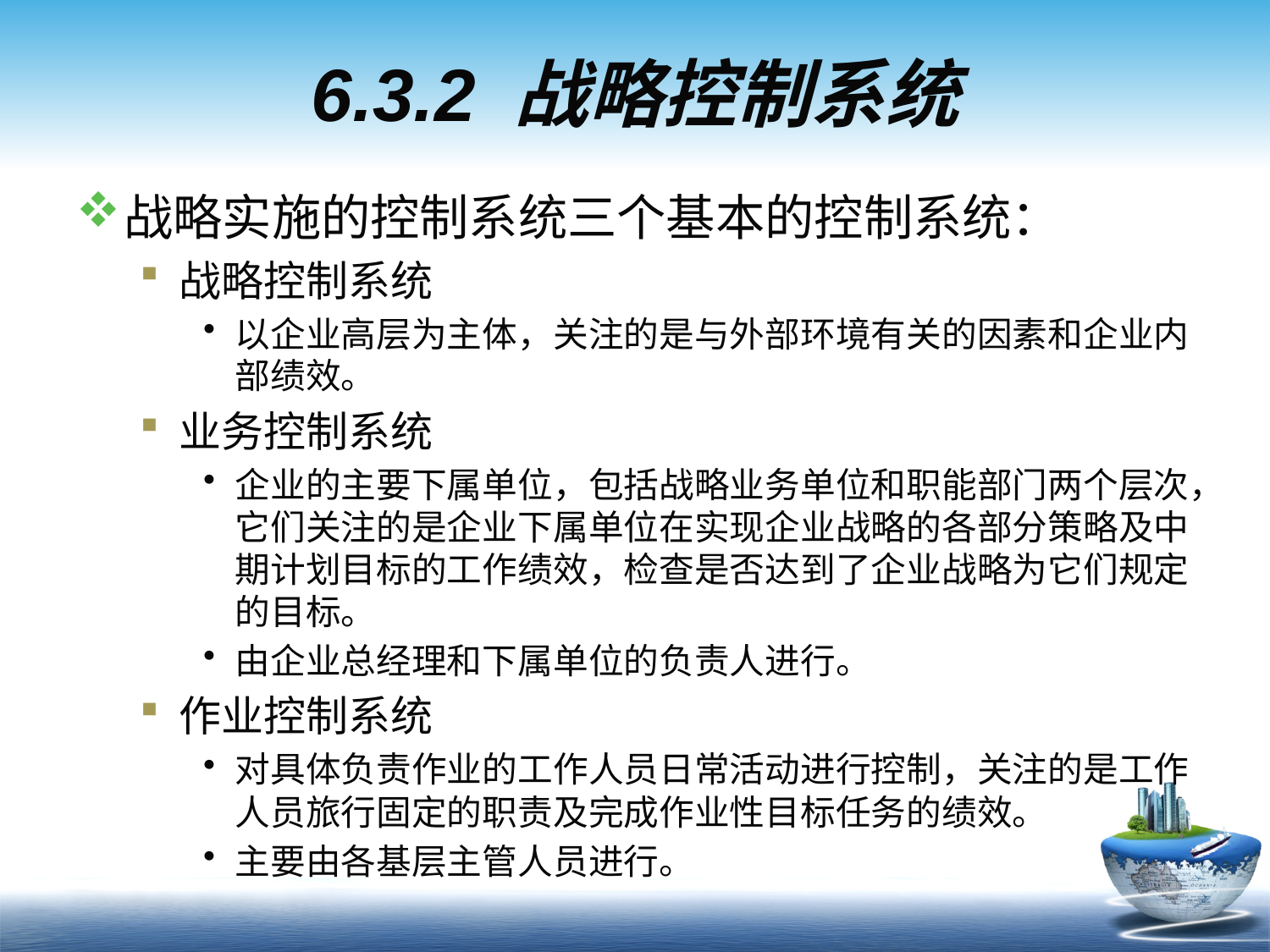

# 6.3.2 战略控制系统
战略实施的控制系统三个基本的控制系统：
战略控制系统
以企业高层为主体，关注的是与外部环境有关的因素和企业内部绩效。
业务控制系统
企业的主要下属单位，包括战略业务单位和职能部门两个层次，它们关注的是企业下属单位在实现企业战略的各部分策略及中期计划目标的工作绩效，检查是否达到了企业战略为它们规定的目标。
由企业总经理和下属单位的负责人进行。
作业控制系统
对具体负责作业的工作人员日常活动进行控制，关注的是工作人员旅行固定的职责及完成作业性目标任务的绩效。
主要由各基层主管人员进行。